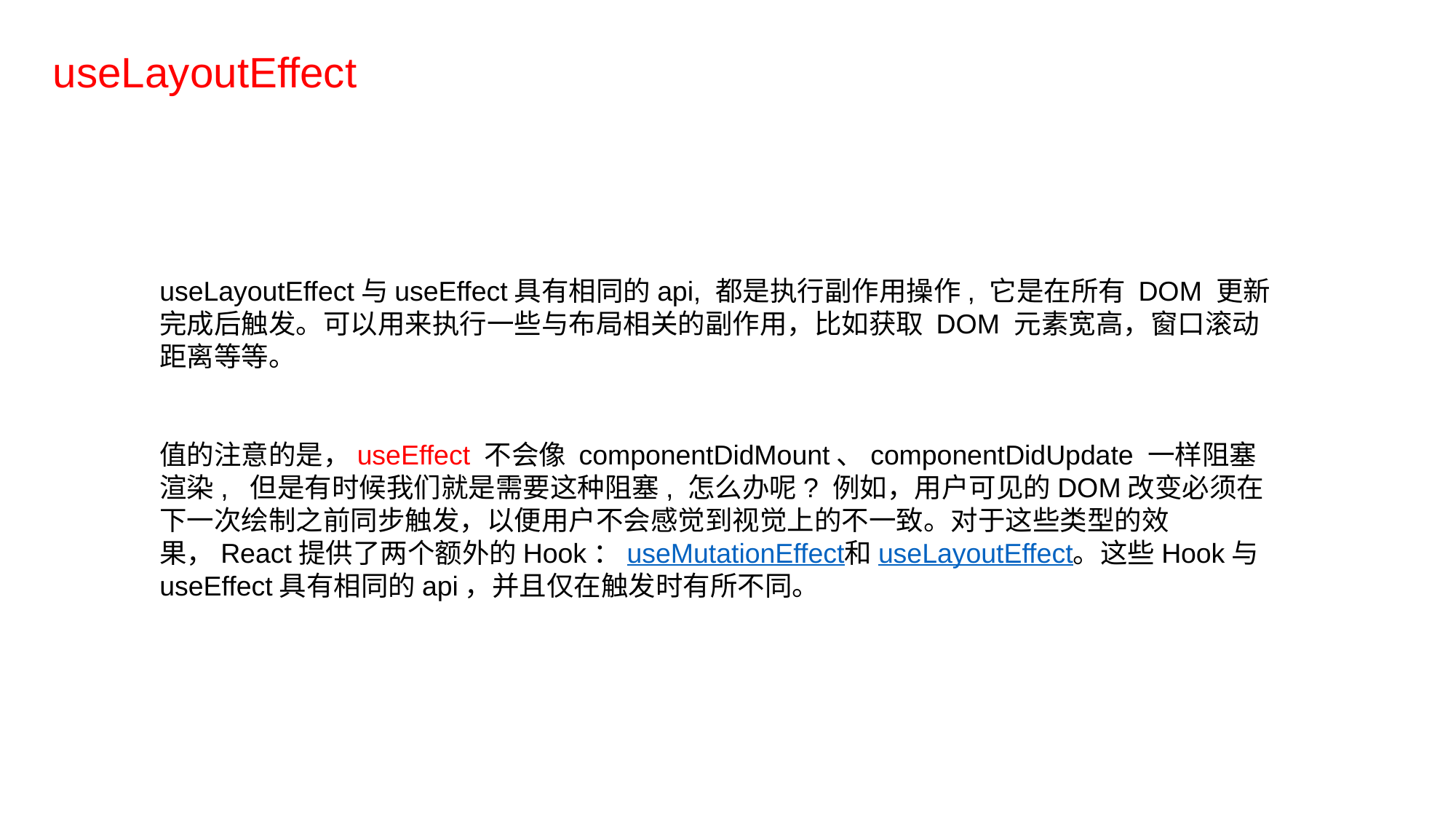

useLayoutEffect
useLayoutEffect与useEffect具有相同的api, 都是执行副作用操作, 它是在所有 DOM 更新完成后触发。可以用来执行一些与布局相关的副作用，比如获取 DOM 元素宽高，窗口滚动距离等等。

值的注意的是，useEffect 不会像 componentDidMount、componentDidUpdate 一样阻塞渲染,  但是有时候我们就是需要这种阻塞, 怎么办呢? 例如，用户可见的DOM改变必须在下一次绘制之前同步触发，以便用户不会感觉到视觉上的不一致。对于这些类型的效果，React提供了两个额外的Hook：useMutationEffect和useLayoutEffect。这些Hook与useEffect具有相同的api，并且仅在触发时有所不同。